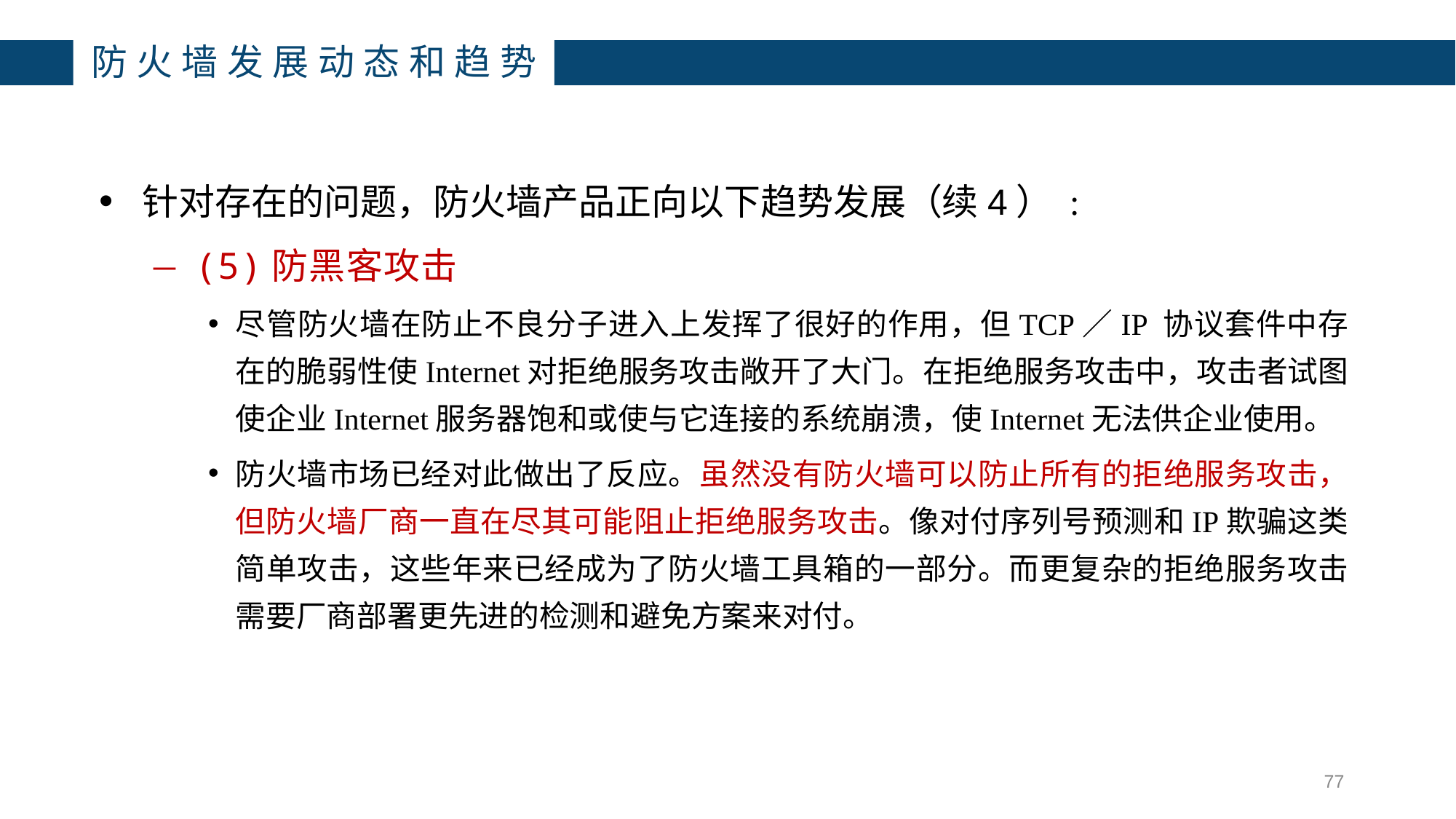

防火墙发展动态和趋势

针对存在的问题，防火墙产品正向以下趋势发展（续4） :
(5)防黑客攻击
尽管防火墙在防止不良分子进入上发挥了很好的作用，但TCP／IP 协议套件中存在的脆弱性使Internet对拒绝服务攻击敞开了大门。在拒绝服务攻击中，攻击者试图使企业Internet服务器饱和或使与它连接的系统崩溃，使Internet无法供企业使用。
防火墙市场已经对此做出了反应。虽然没有防火墙可以防止所有的拒绝服务攻击，但防火墙厂商一直在尽其可能阻止拒绝服务攻击。像对付序列号预测和IP欺骗这类简单攻击，这些年来已经成为了防火墙工具箱的一部分。而更复杂的拒绝服务攻击需要厂商部署更先进的检测和避免方案来对付。
77